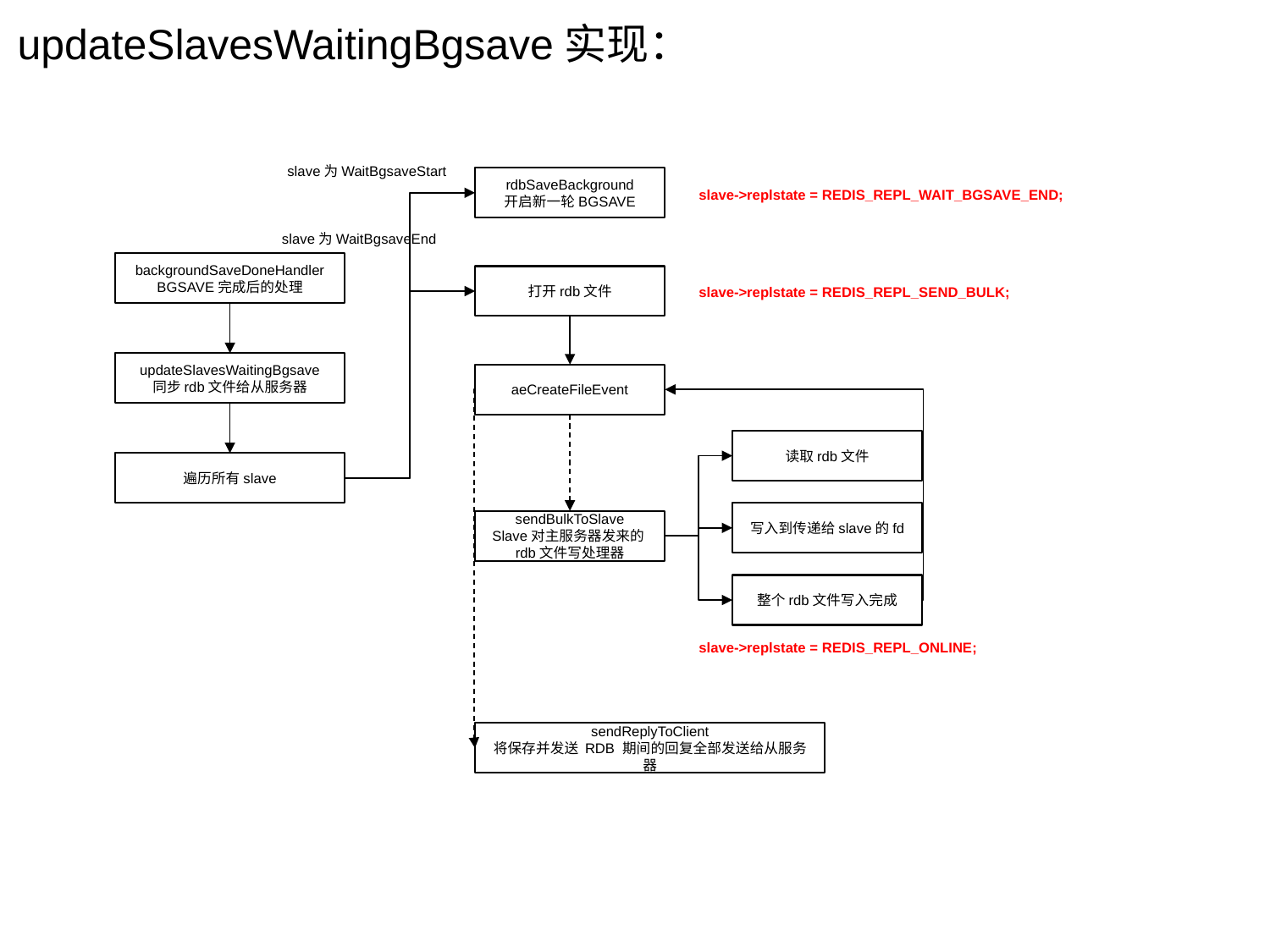

updateSlavesWaitingBgsave实现：
slave为WaitBgsaveStart
rdbSaveBackground
开启新一轮BGSAVE
slave->replstate = REDIS_REPL_WAIT_BGSAVE_END;
backgroundSaveDoneHandler
BGSAVE完成后的处理
打开rdb文件
slave->replstate = REDIS_REPL_SEND_BULK;
updateSlavesWaitingBgsave
同步rdb文件给从服务器
aeCreateFileEvent
读取rdb文件
遍历所有slave
写入到传递给slave的fd
sendBulkToSlave
Slave对主服务器发来的rdb文件写处理器
整个rdb文件写入完成
slave->replstate = REDIS_REPL_ONLINE;
sendReplyToClient
将保存并发送 RDB 期间的回复全部发送给从服务器
slave为WaitBgsaveEnd